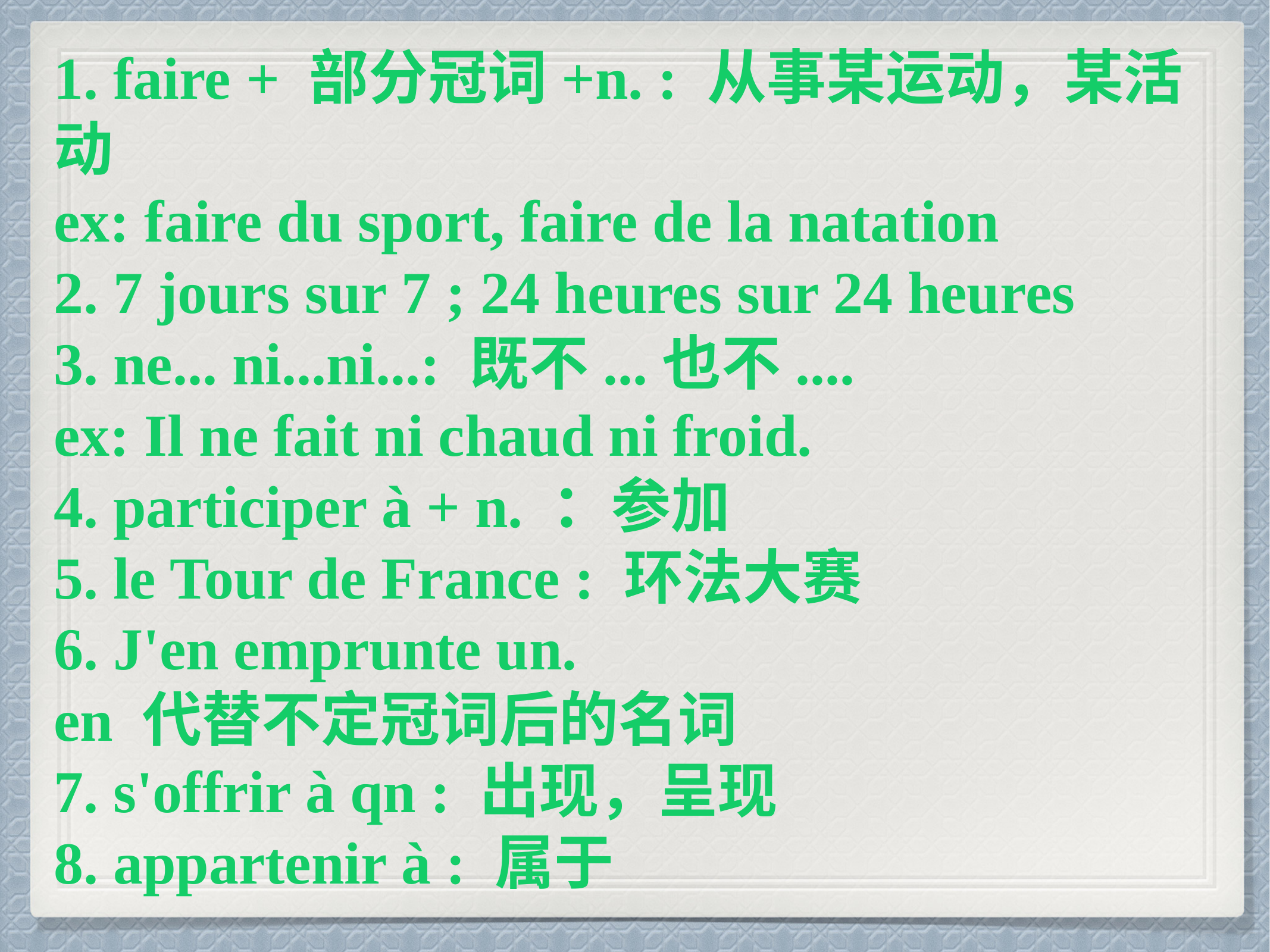

1. faire + 部分冠词+n. : 从事某运动，某活动
ex: faire du sport, faire de la natation
2. 7 jours sur 7 ; 24 heures sur 24 heures
3. ne... ni...ni...: 既不...也不....
ex: Il ne fait ni chaud ni froid.
4. participer à + n. ：参加
5. le Tour de France : 环法大赛
6. J'en emprunte un.
en 代替不定冠词后的名词
7. s'offrir à qn : 出现，呈现
8. appartenir à : 属于